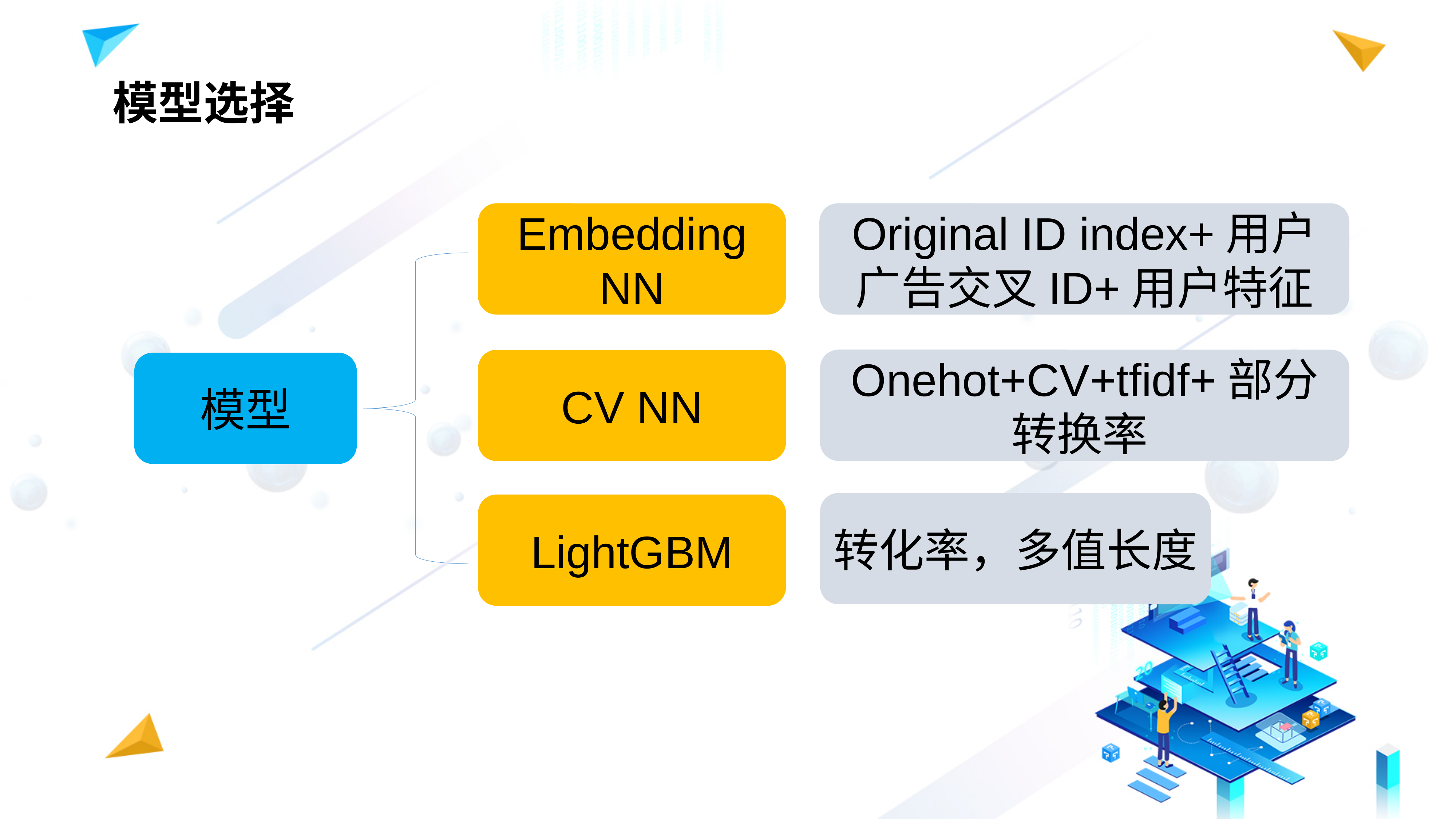

模型选择
Embedding NN
Original ID index+用户广告交叉ID+用户特征

Onehot+CV+tfidf+部分转换率
CV NN
模型
转化率，多值长度
LightGBM